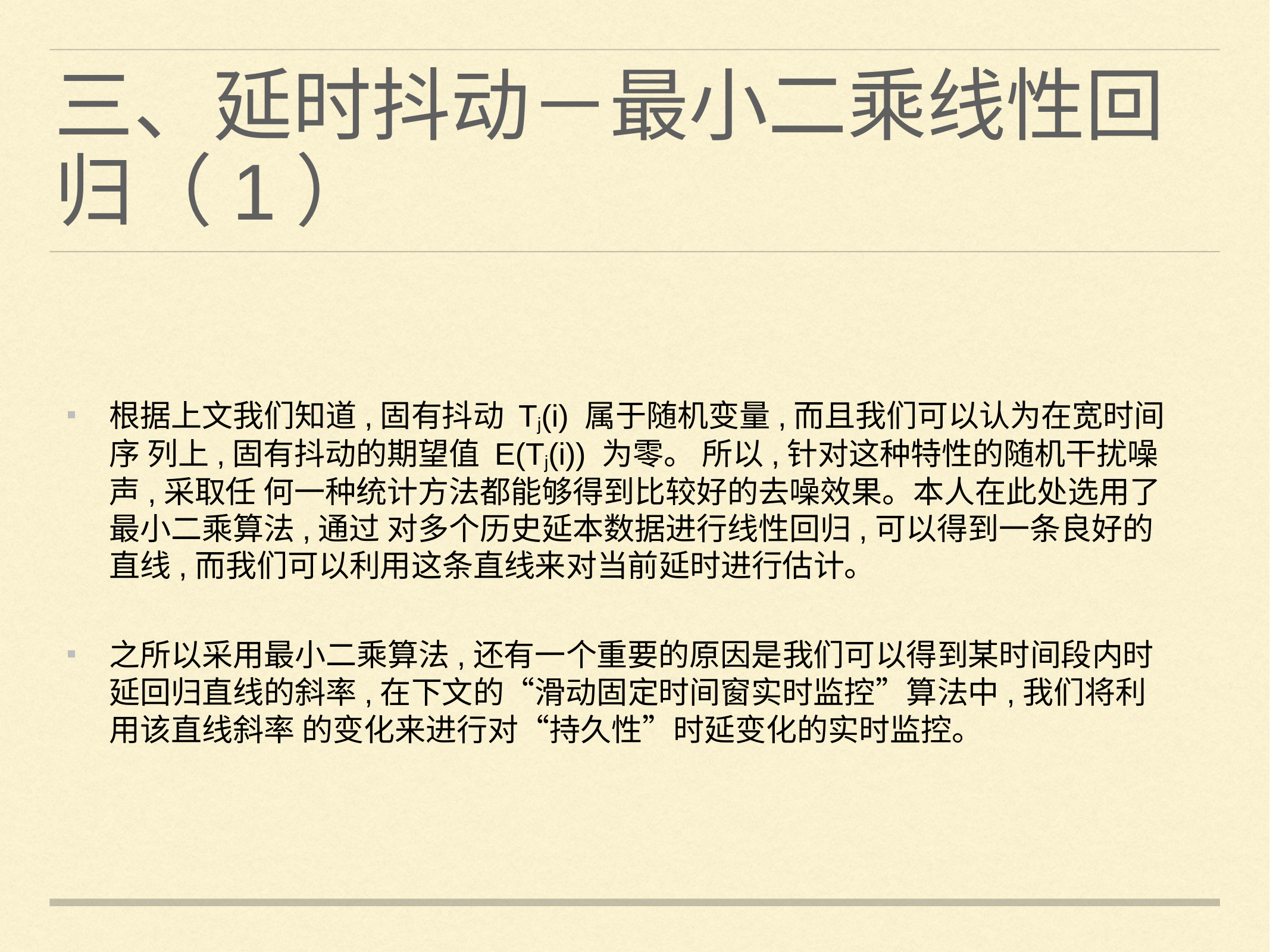

# 三、延时抖动－最小二乘线性回归（1）
根据上文我们知道,固有抖动 Tj(i) 属于随机变量,而且我们可以认为在宽时间序 列上,固有抖动的期望值 E(Tj(i)) 为零。 所以,针对这种特性的随机干扰噪声,采取任 何一种统计方法都能够得到比较好的去噪效果。本人在此处选用了最小二乘算法,通过 对多个历史延本数据进行线性回归,可以得到一条良好的直线,而我们可以利用这条直线来对当前延时进行估计。
之所以采用最小二乘算法,还有一个重要的原因是我们可以得到某时间段内时延回归直线的斜率,在下文的“滑动固定时间窗实时监控”算法中,我们将利用该直线斜率 的变化来进行对“持久性”时延变化的实时监控。